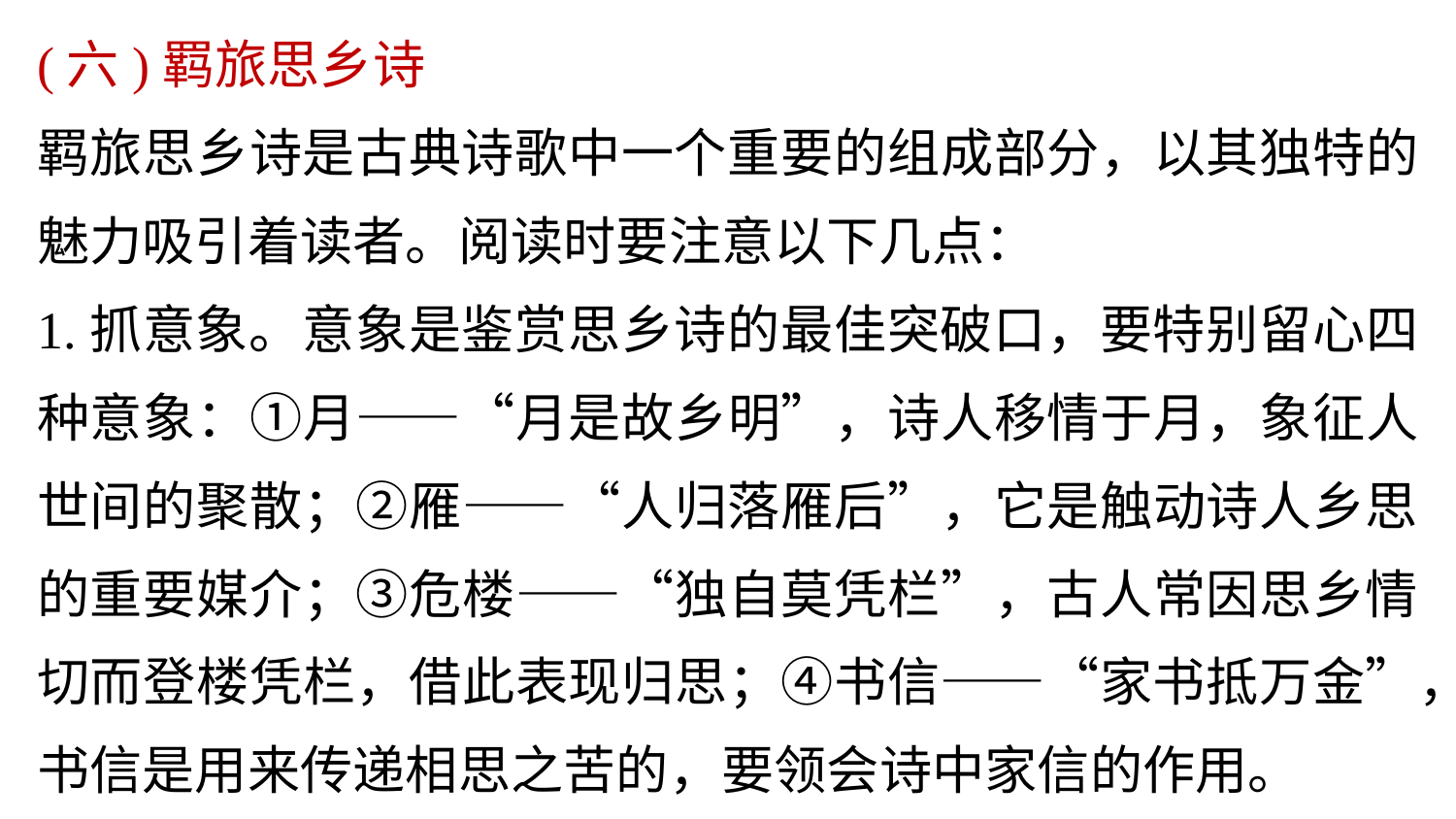

(六)羁旅思乡诗
羁旅思乡诗是古典诗歌中一个重要的组成部分，以其独特的魅力吸引着读者。阅读时要注意以下几点：
1.抓意象。意象是鉴赏思乡诗的最佳突破口，要特别留心四种意象：①月——“月是故乡明”，诗人移情于月，象征人世间的聚散；②雁——“人归落雁后”，它是触动诗人乡思的重要媒介；③危楼——“独自莫凭栏”，古人常因思乡情切而登楼凭栏，借此表现归思；④书信——“家书抵万金”，书信是用来传递相思之苦的，要领会诗中家信的作用。